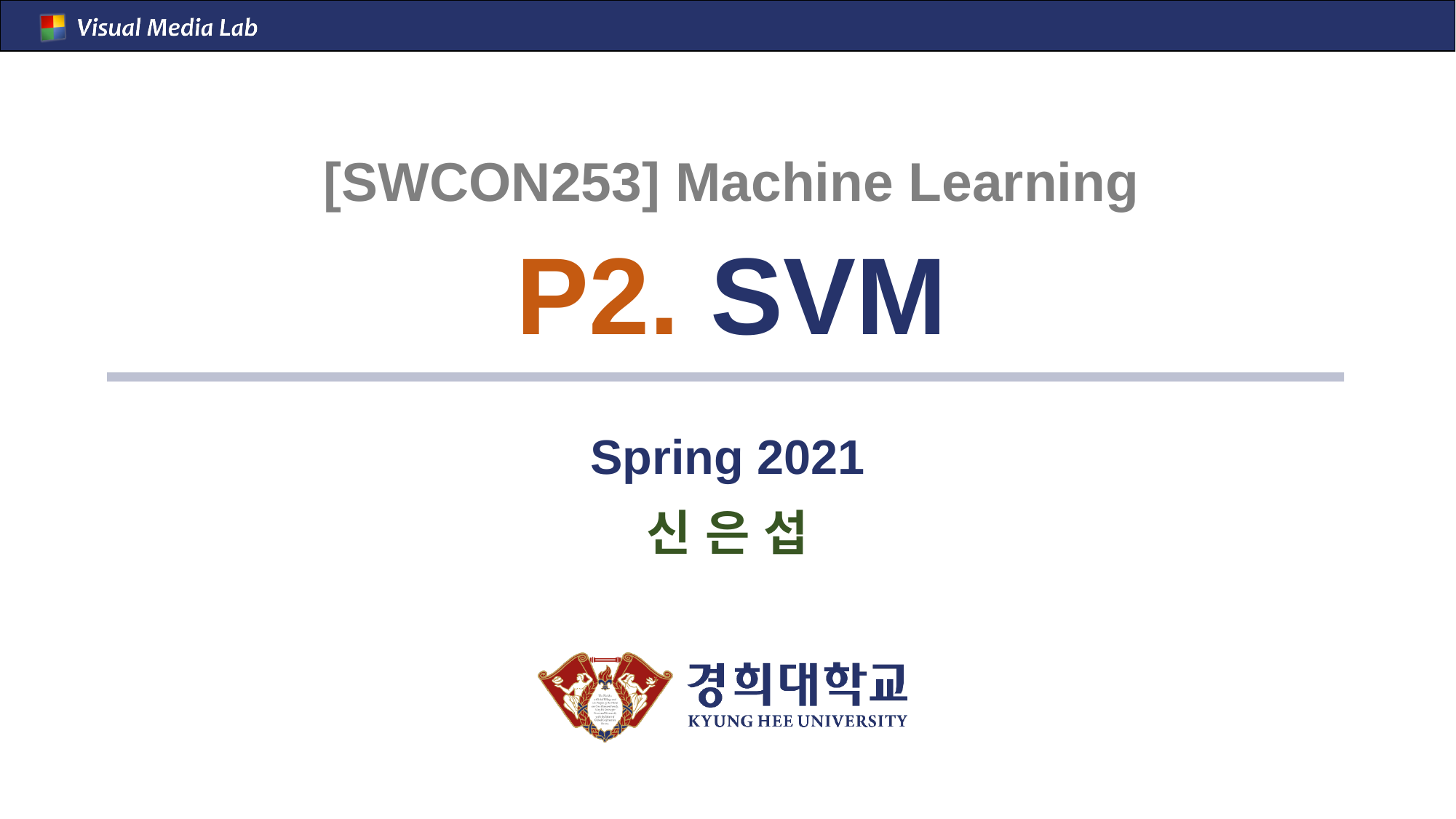

# [SWCON253] Machine Learning P2. SVM
Spring 2021
신 은 섭